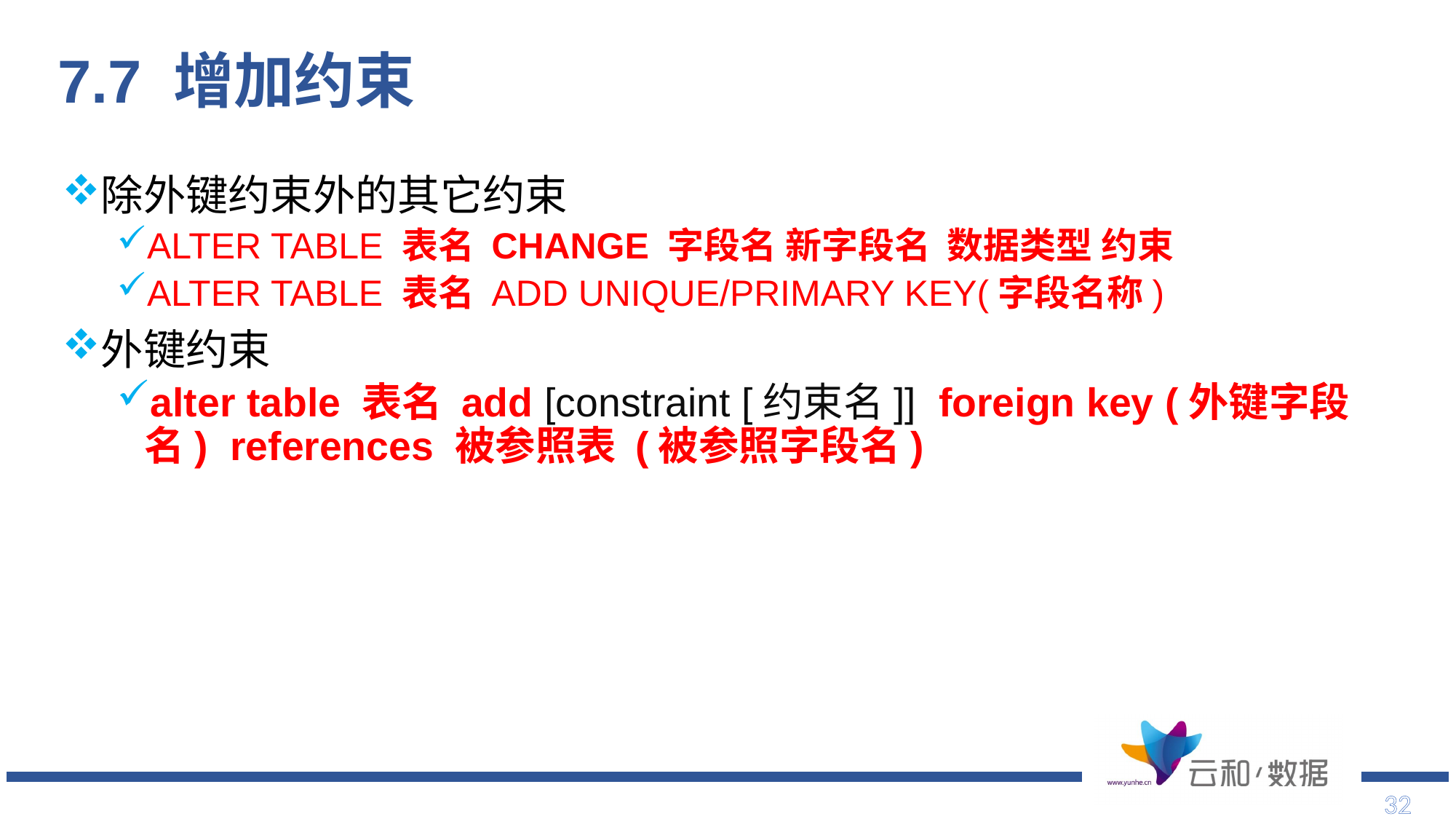

# 7.7 增加约束
除外键约束外的其它约束
ALTER TABLE 表名 CHANGE 字段名 新字段名  数据类型 约束
ALTER TABLE 表名 ADD UNIQUE/PRIMARY KEY(字段名称)
外键约束
alter table 表名 add [constraint [约束名]]  foreign key (外键字段名)  references 被参照表 (被参照字段名)